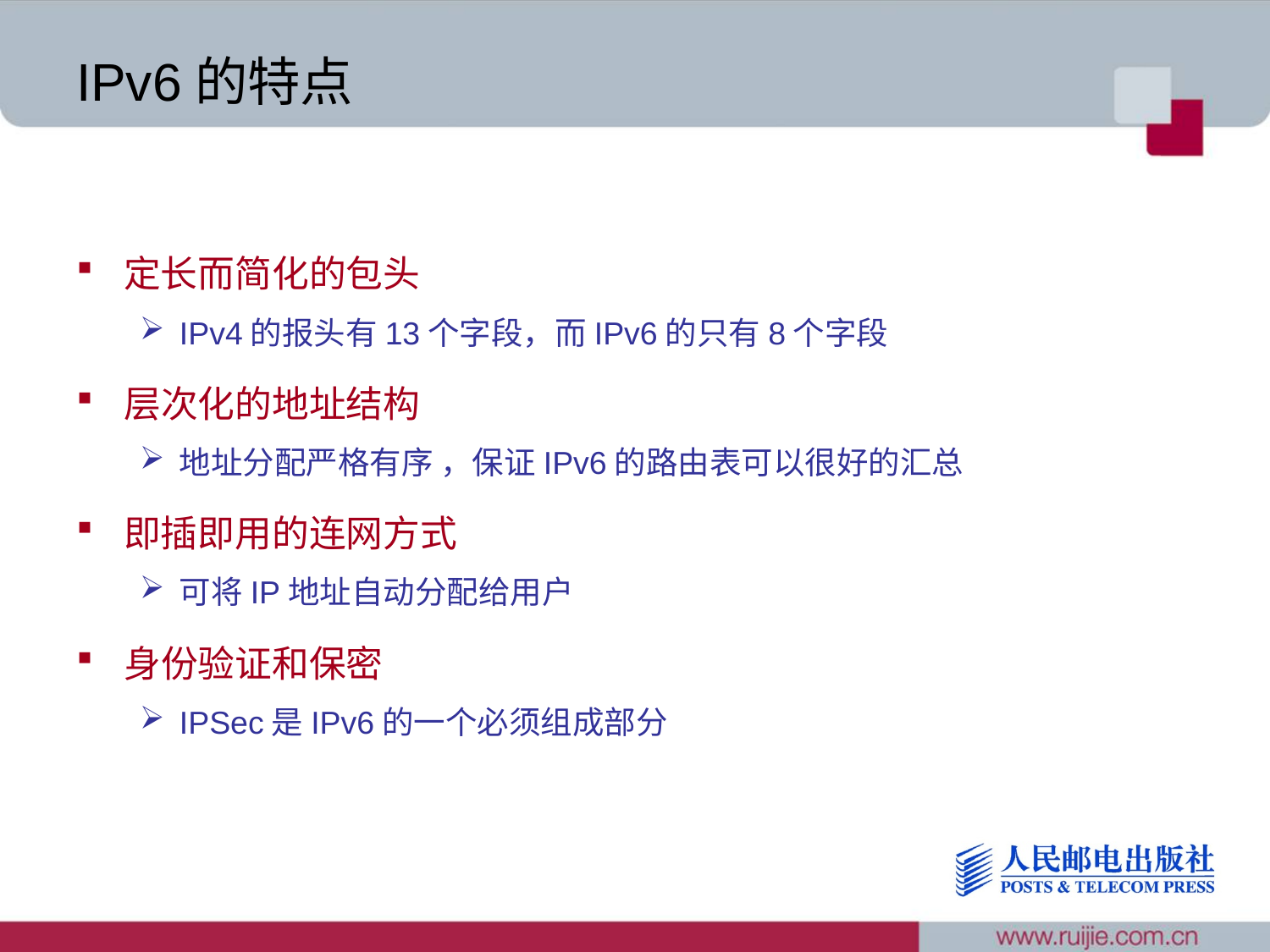

# IPv6的特点
定长而简化的包头
IPv4的报头有13个字段，而IPv6的只有8个字段
层次化的地址结构
地址分配严格有序 ，保证IPv6的路由表可以很好的汇总
即插即用的连网方式
可将IP地址自动分配给用户
身份验证和保密
IPSec是IPv6的一个必须组成部分